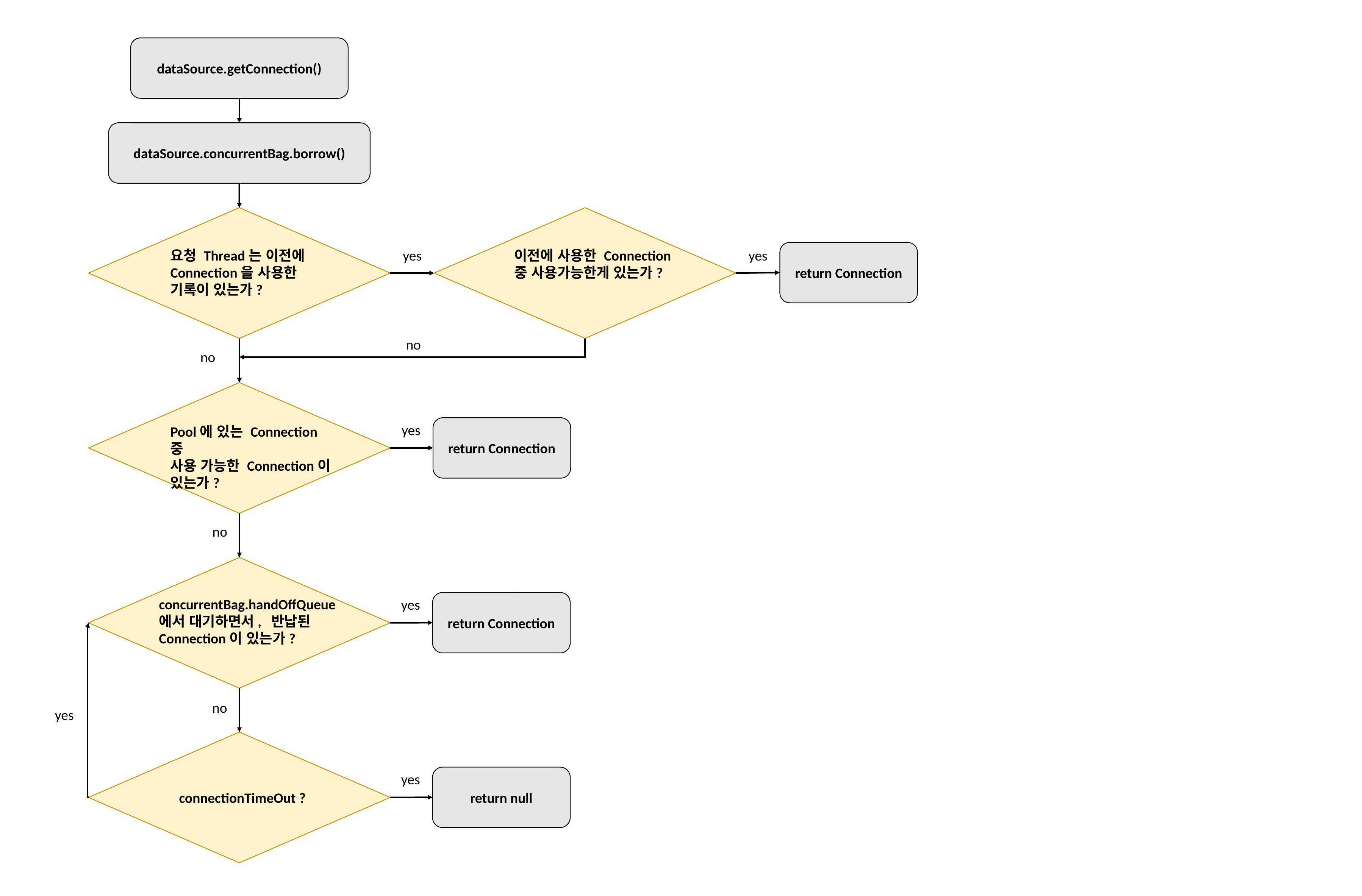

dataSource.getConnection()
dataSource.concurrentBag.borrow()

return Connection
요청 Thread는 이전에 Connection을 사용한 기록이 있는가?
yes
이전에 사용한 Connection중 사용가능한게 있는가?
yes
no
no

return Connection
yes
Pool에 있는 Connection 중
사용 가능한 Connection이
있는가?
no

concurrentBag.handOffQueue에서 대기하면서,  반납된 Connection이 있는가?
return Connection
yes
no
yes

return null
yes
connectionTimeOut ?